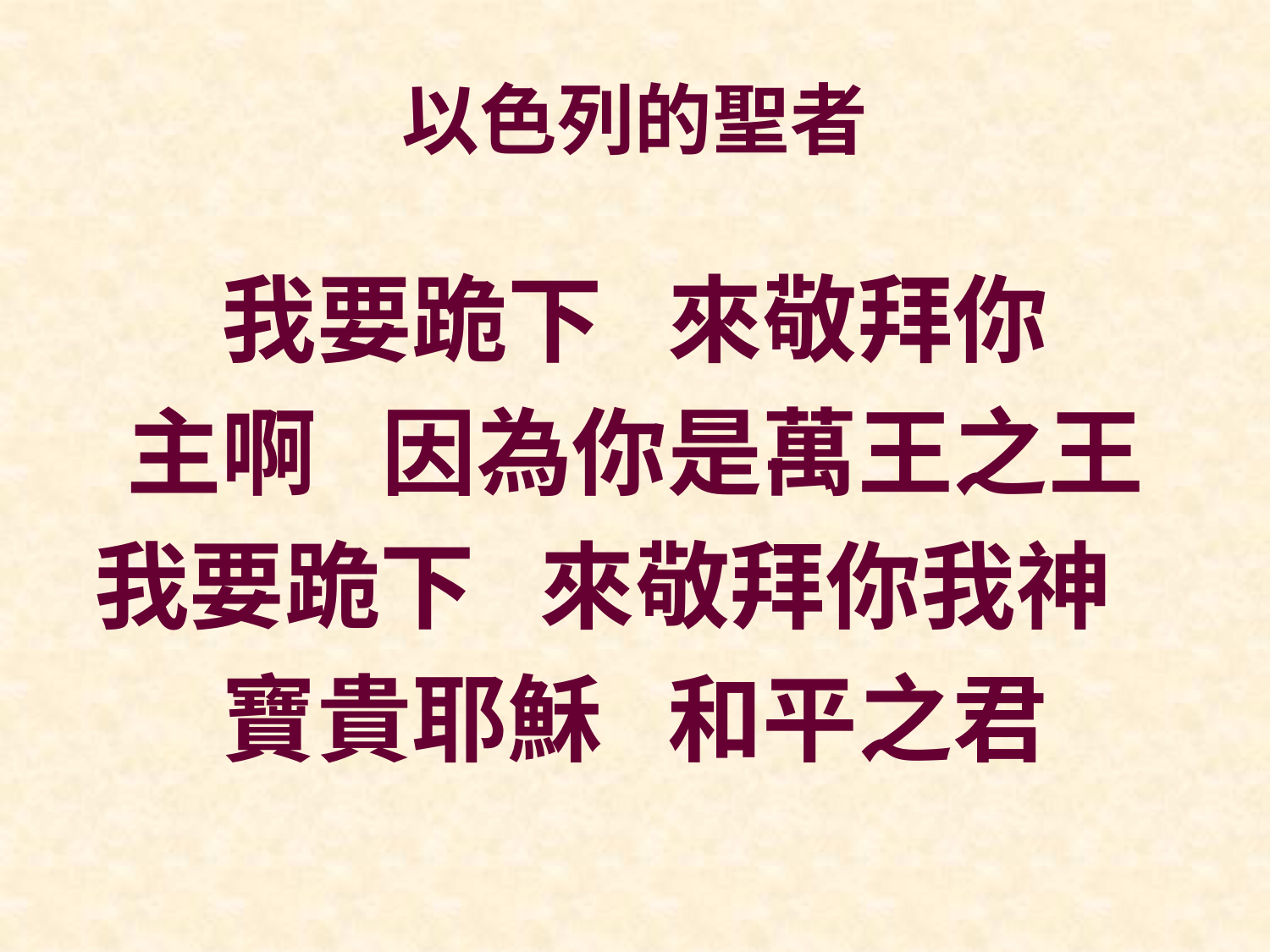

# 以色列的聖者
我要跪下   來敬拜你
主啊   因為你是萬王之王
我要跪下   來敬拜你我神
寶貴耶穌   和平之君